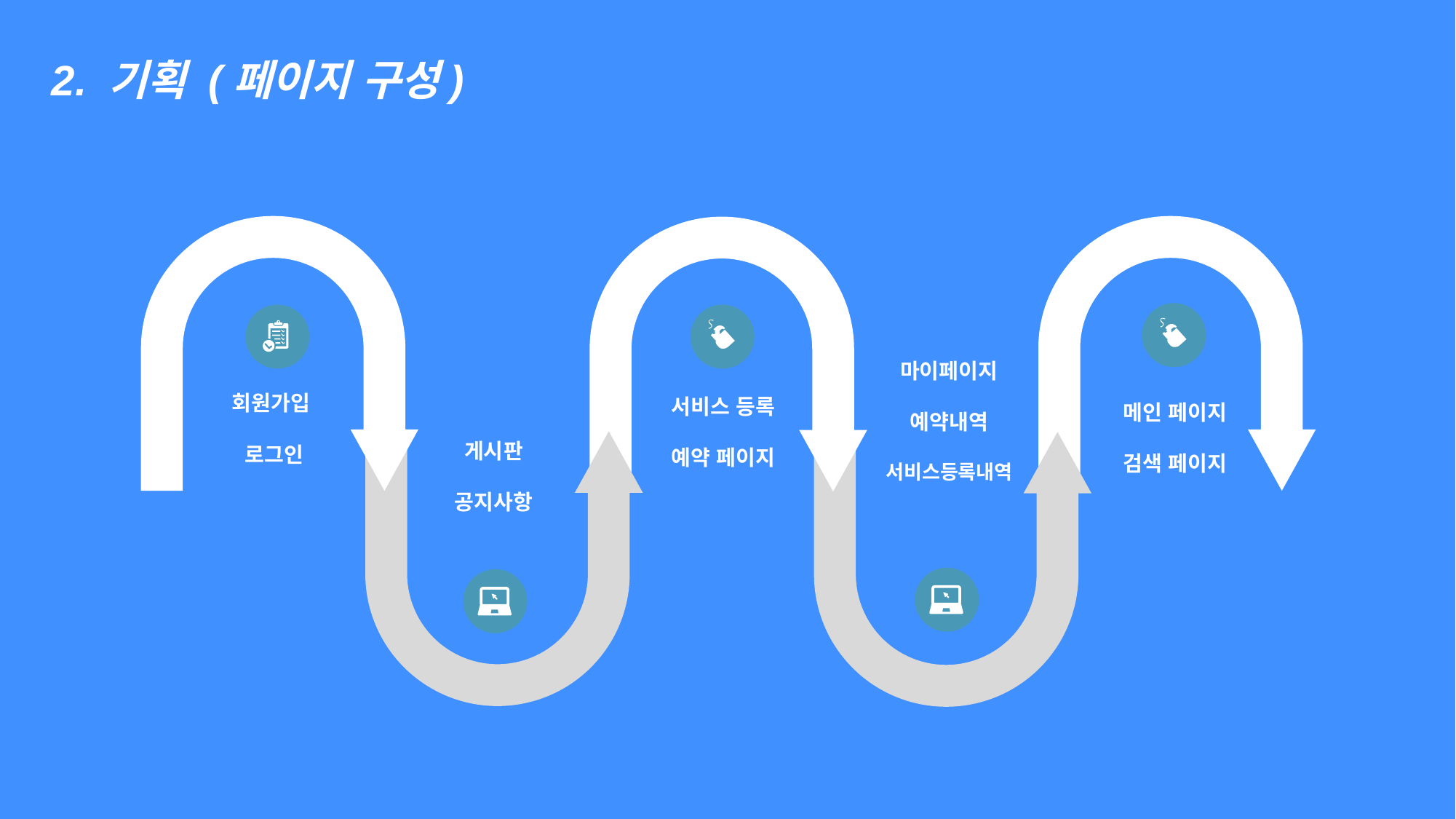

2. 기획 (페이지 구성)

마이페이지

예약내역

서비스등록내역

회원가입

로그인

서비스 등록

예약 페이지

메인 페이지

검색 페이지

게시판

공지사항